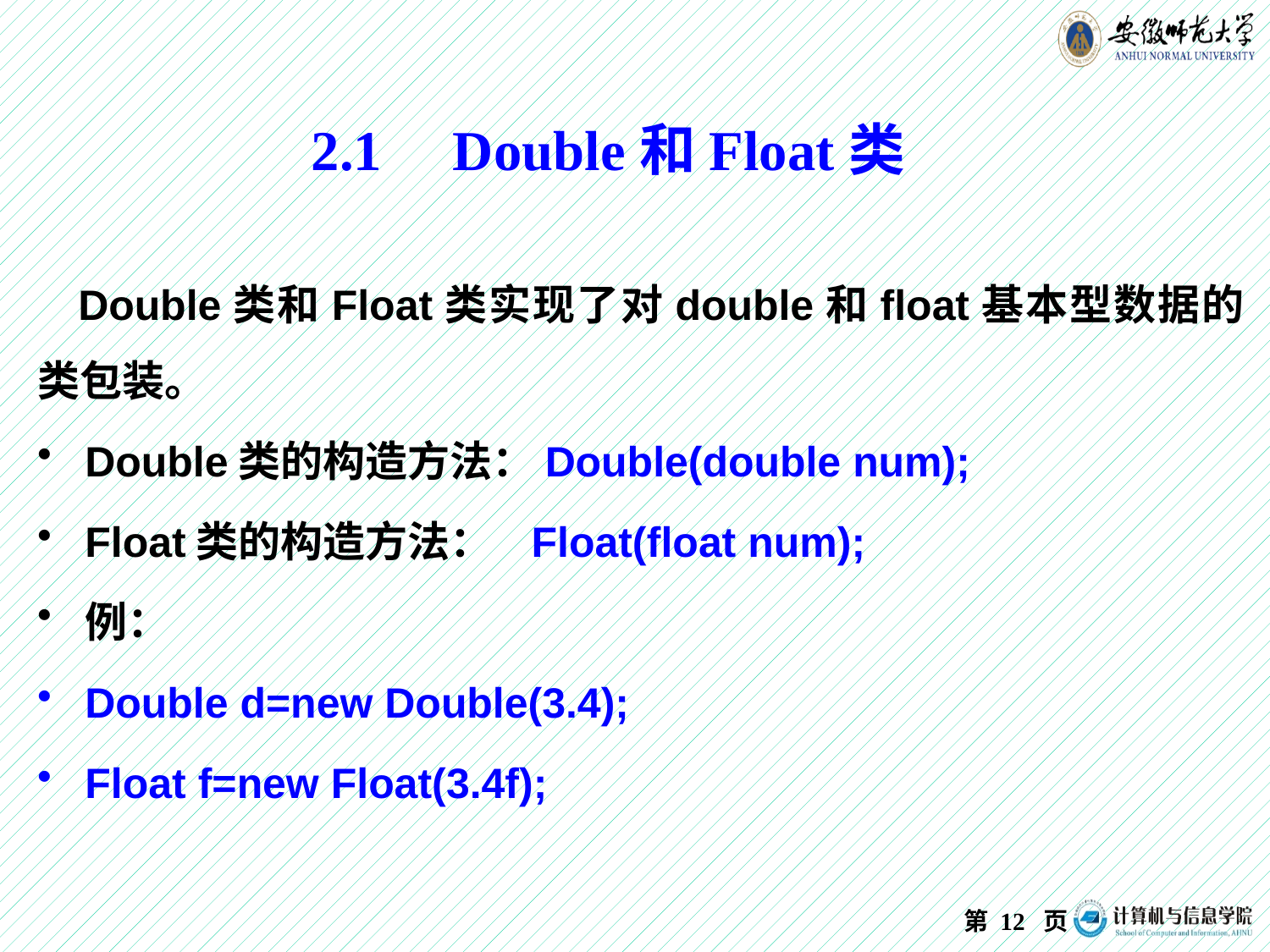

2.1     Double和Float类
   Double类和Float类实现了对double和float基本型数据的类包装。
Double类的构造方法：Double(double num);
Float类的构造方法：   Float(float num);
例：
Double d=new Double(3.4);
Float f=new Float(3.4f);
第 12  页